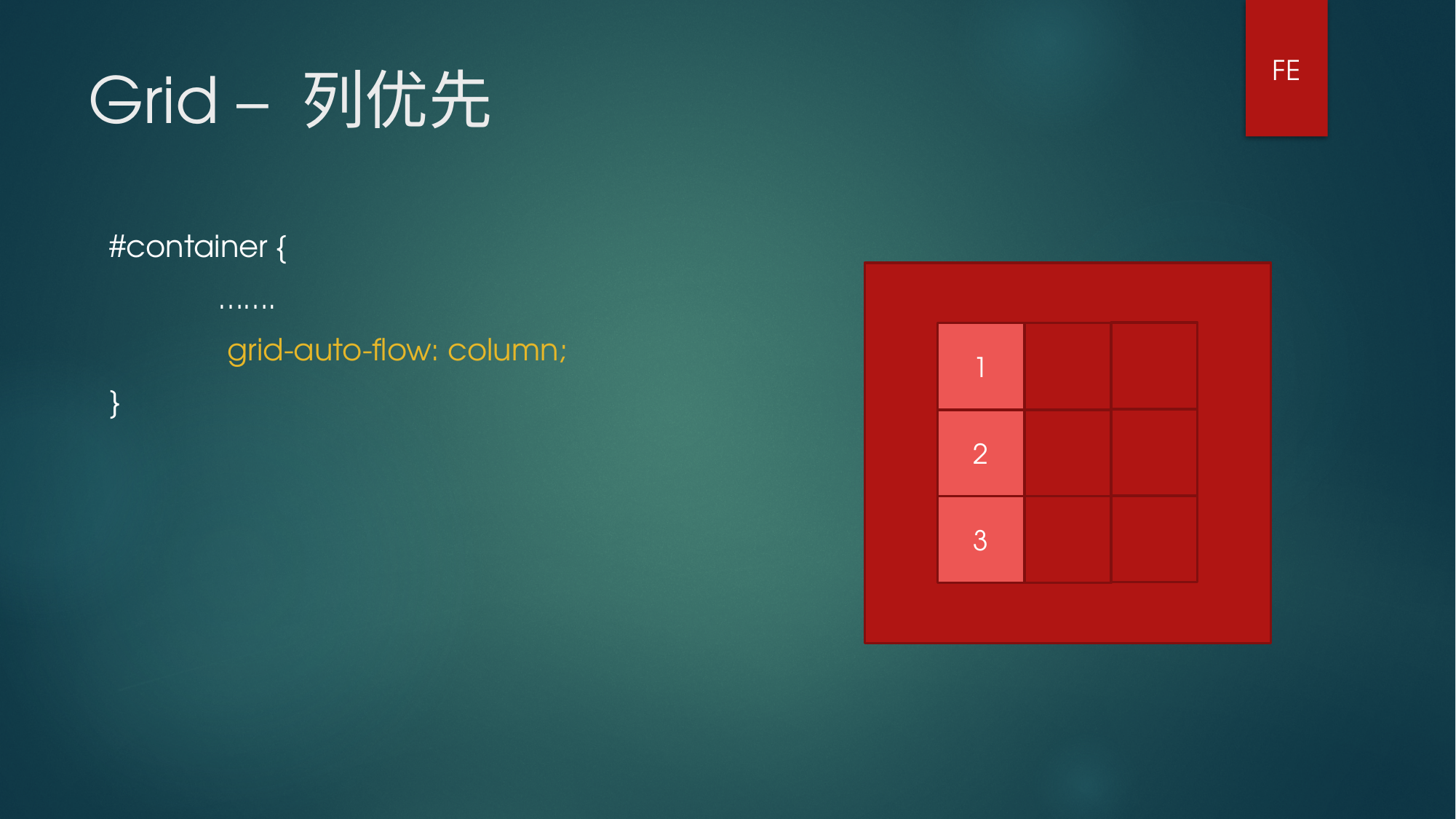

FE
# Grid – 列优先
#container {
	…….
	 grid-auto-flow: column;
}

1

2

3